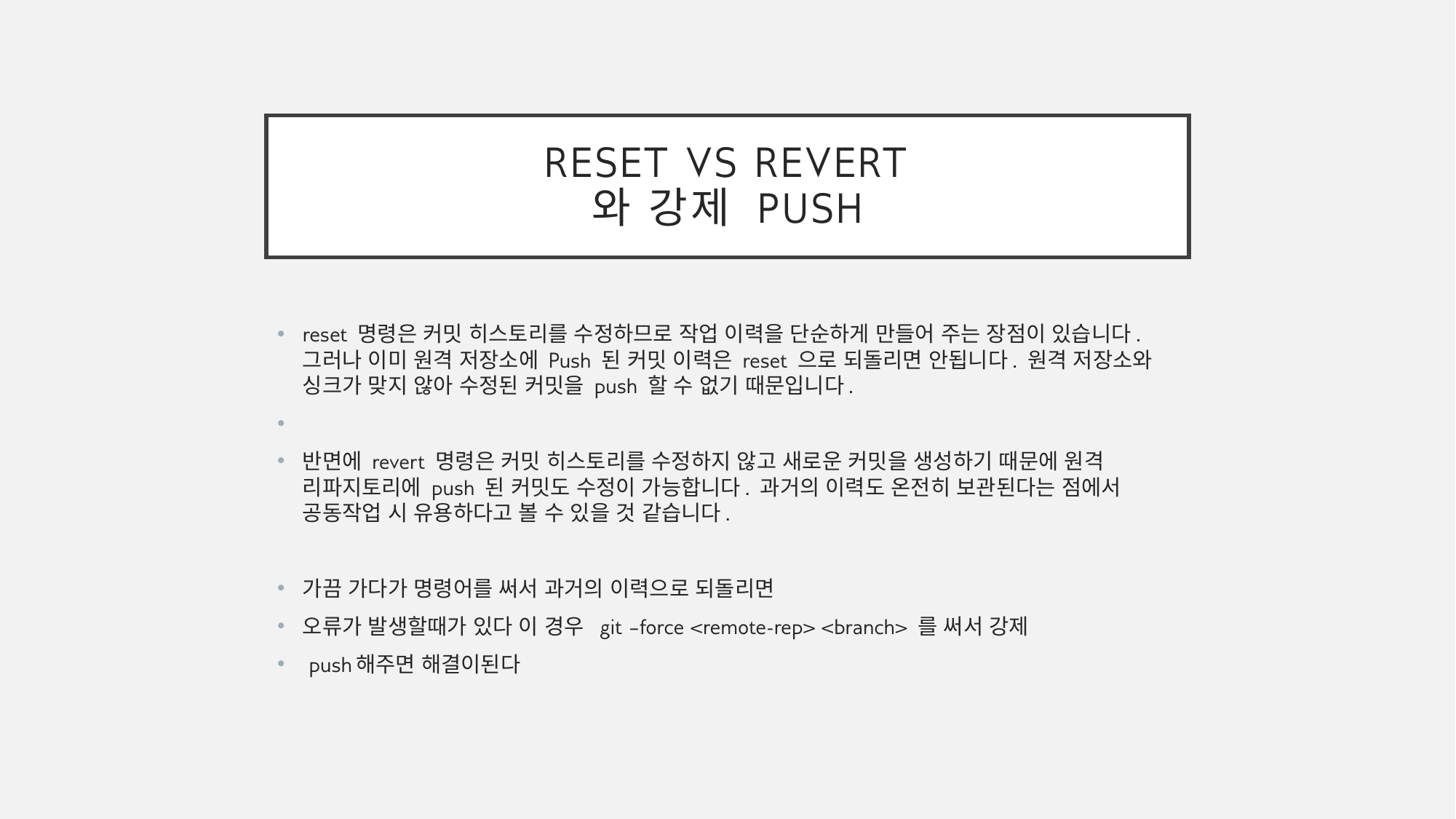

# Reset vs Revert 와 강제 Push
reset 명령은 커밋 히스토리를 수정하므로 작업 이력을 단순하게 만들어 주는 장점이 있습니다. 그러나 이미 원격 저장소에 Push 된 커밋 이력은 reset 으로 되돌리면 안됩니다. 원격 저장소와 싱크가 맞지 않아 수정된 커밋을 push 할 수 없기 때문입니다.

반면에 revert 명령은 커밋 히스토리를 수정하지 않고 새로운 커밋을 생성하기 때문에 원격 리파지토리에 push 된 커밋도 수정이 가능합니다. 과거의 이력도 온전히 보관된다는 점에서 공동작업 시 유용하다고 볼 수 있을 것 같습니다.

가끔 가다가 명령어를 써서 과거의 이력으로 되돌리면
오류가 발생할때가 있다 이 경우  git –force <remote-rep> <branch> 를 써서 강제
 push해주면 해결이된다